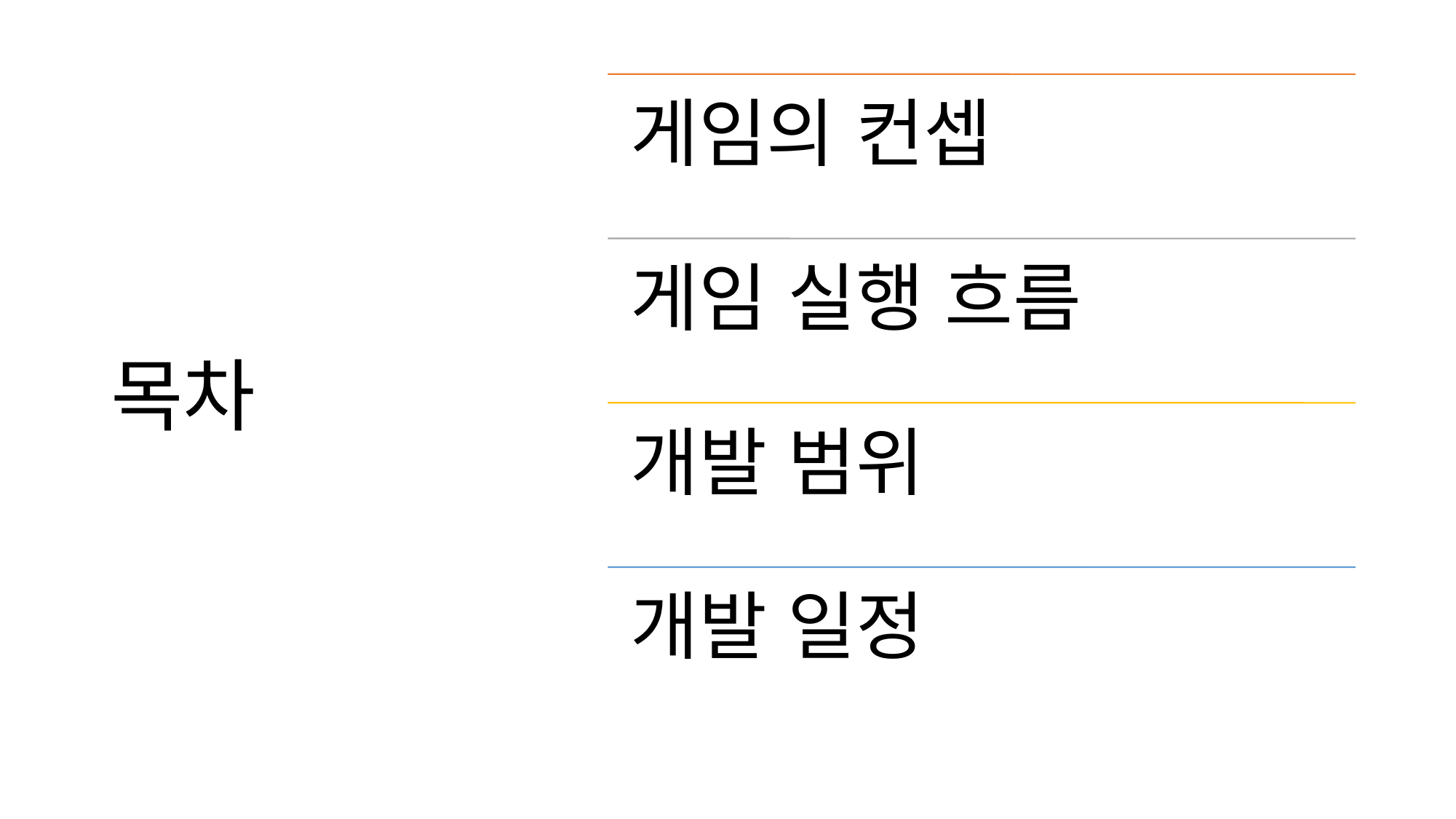

# 목차
게임의 컨셉
게임 실행 흐름
개발 범위
개발 일정